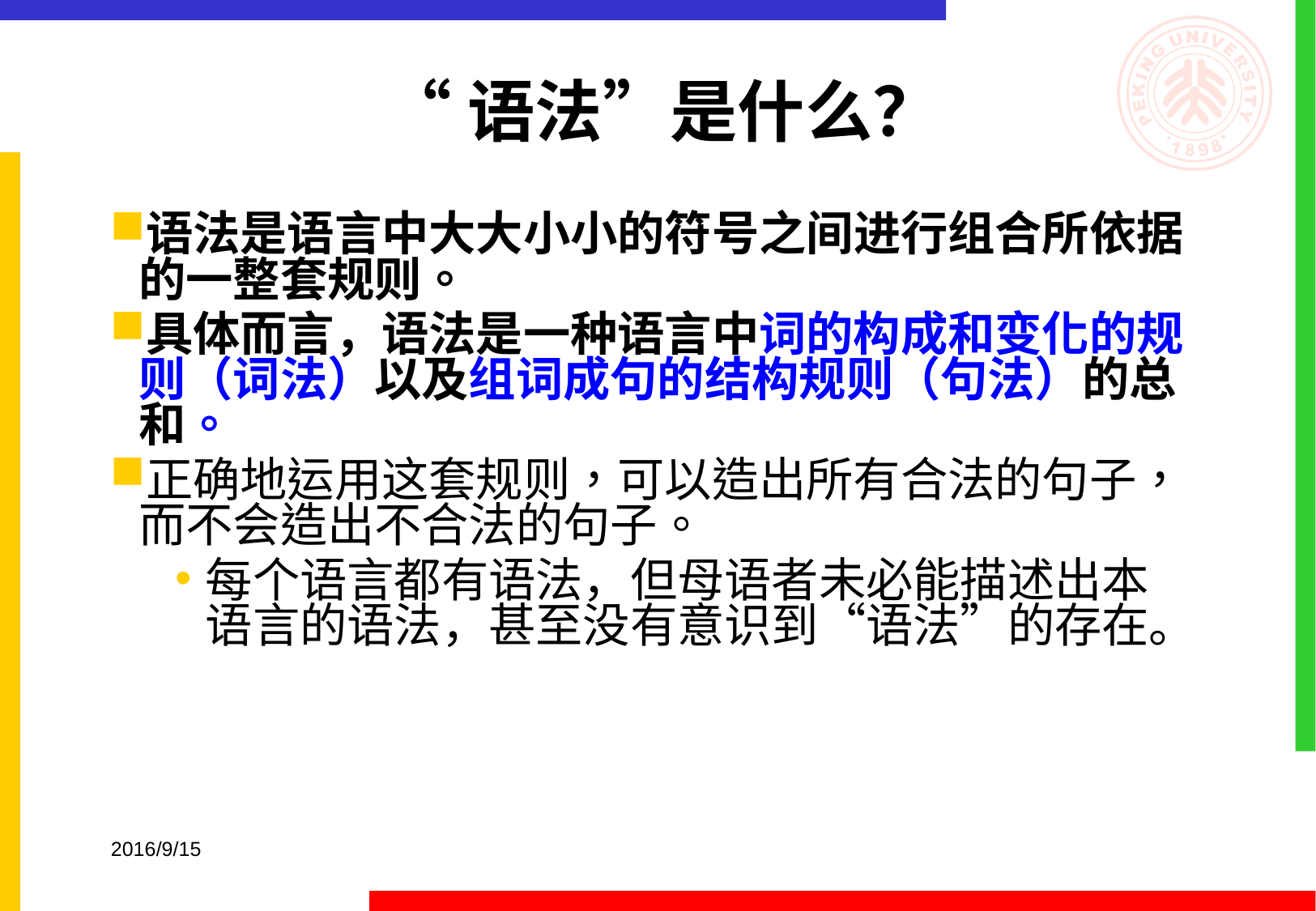

# “语法”是什么？
语法是语言中大大小小的符号之间进行组合所依据的一整套规则。
具体而言，语法是一种语言中词的构成和变化的规则（词法）以及组词成句的结构规则（句法）的总和。
正确地运用这套规则，可以造出所有合法的句子，而不会造出不合法的句子。
每个语言都有语法，但母语者未必能描述出本语言的语法，甚至没有意识到“语法”的存在。

2016/9/15